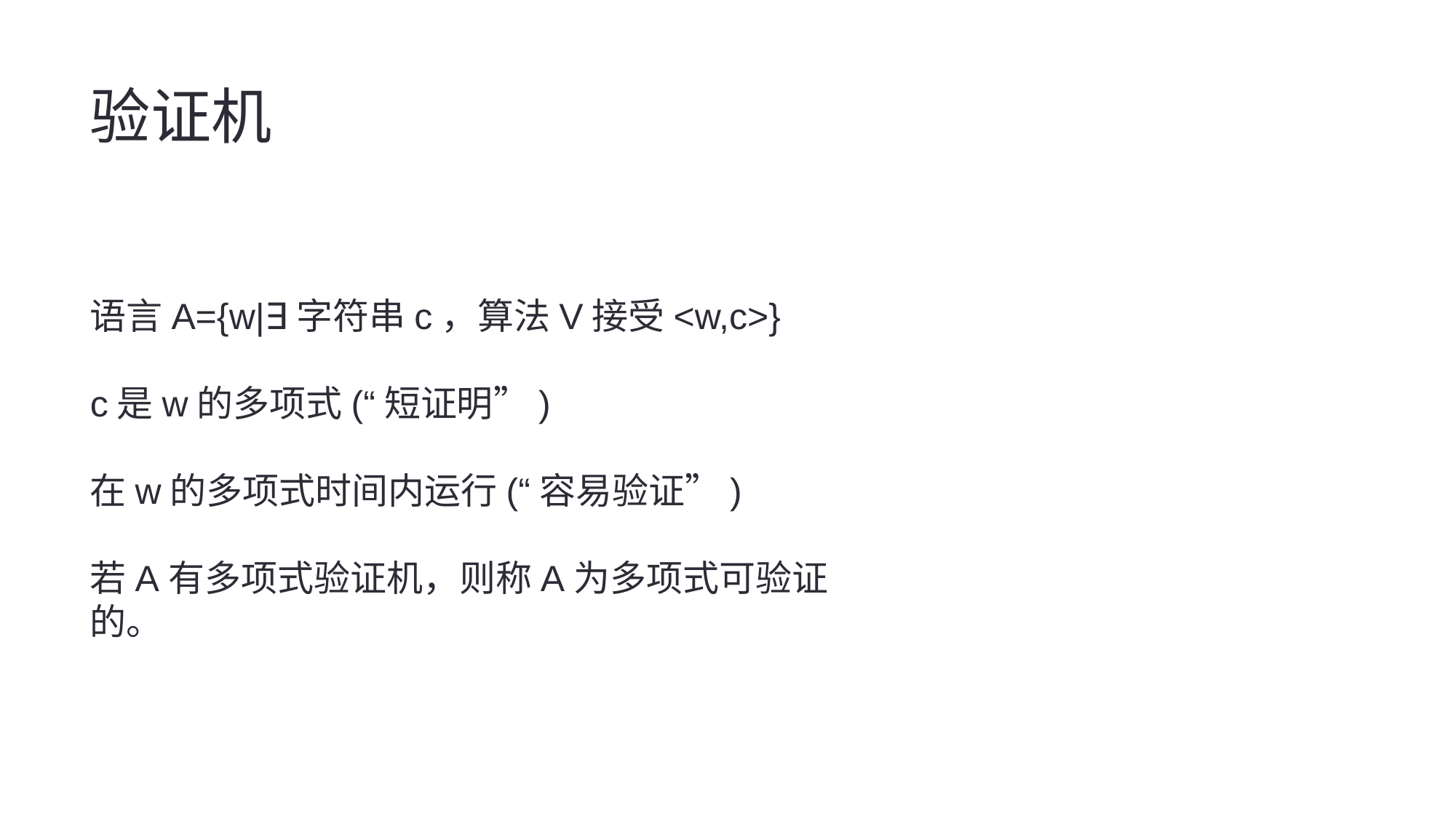

验证机
语言A={w|∃字符串c，算法V接受<w,c>}

c是w的多项式(“短证明”)

在w的多项式时间内运行(“容易验证”)

若A有多项式验证机，则称A为多项式可验证的。